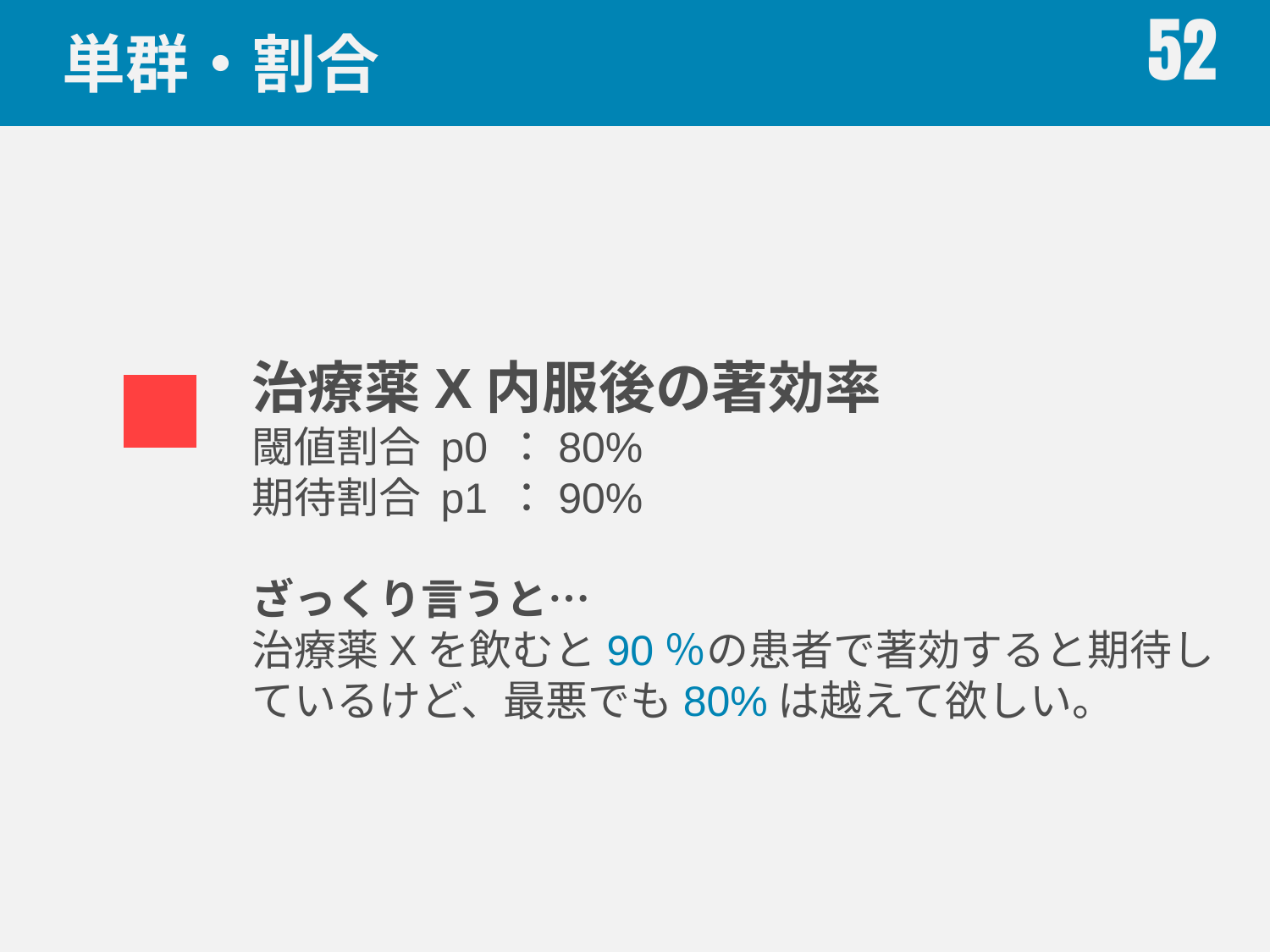

# 単群・割合
 52
治療薬X内服後の著効率
閾値割合 p0	：80%
期待割合 p1	：90%

ざっくり言うと…
治療薬Xを飲むと90％の患者で著効すると期待しているけど、最悪でも80%は越えて欲しい。